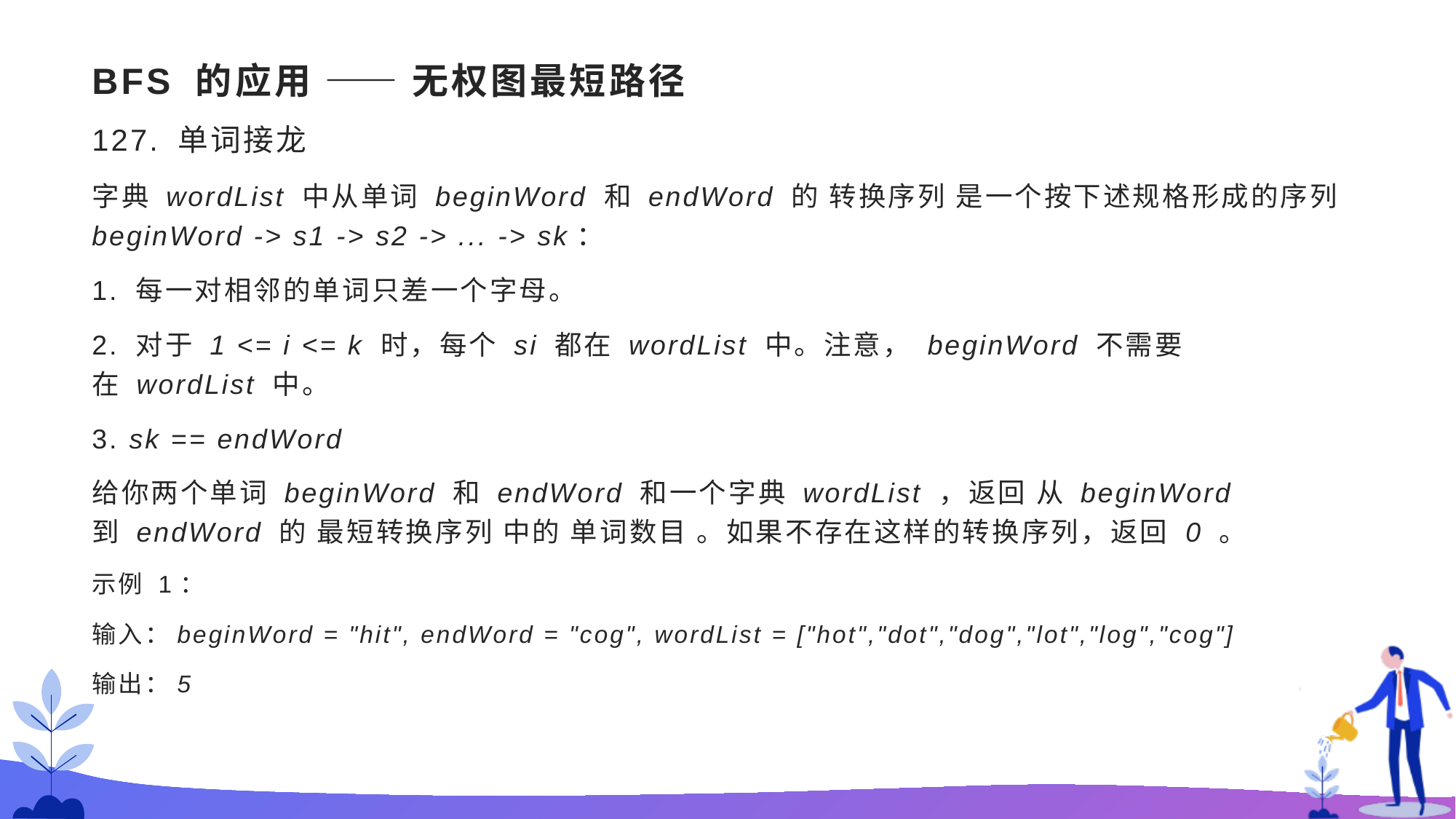

# BFS 的应用 —— 无权图最短路径
127. 单词接龙
字典 wordList 中从单词 beginWord 和 endWord 的 转换序列 是一个按下述规格形成的序列 beginWord -> s1 -> s2 -> ... -> sk：
1. 每一对相邻的单词只差一个字母。
2. 对于 1 <= i <= k 时，每个 si 都在 wordList 中。注意， beginWord 不需要在 wordList 中。
3. sk == endWord
给你两个单词 beginWord 和 endWord 和一个字典 wordList ，返回 从 beginWord 到 endWord 的 最短转换序列 中的 单词数目 。如果不存在这样的转换序列，返回 0 。
示例 1：
输入：beginWord = "hit", endWord = "cog", wordList = ["hot","dot","dog","lot","log","cog"]
输出：5